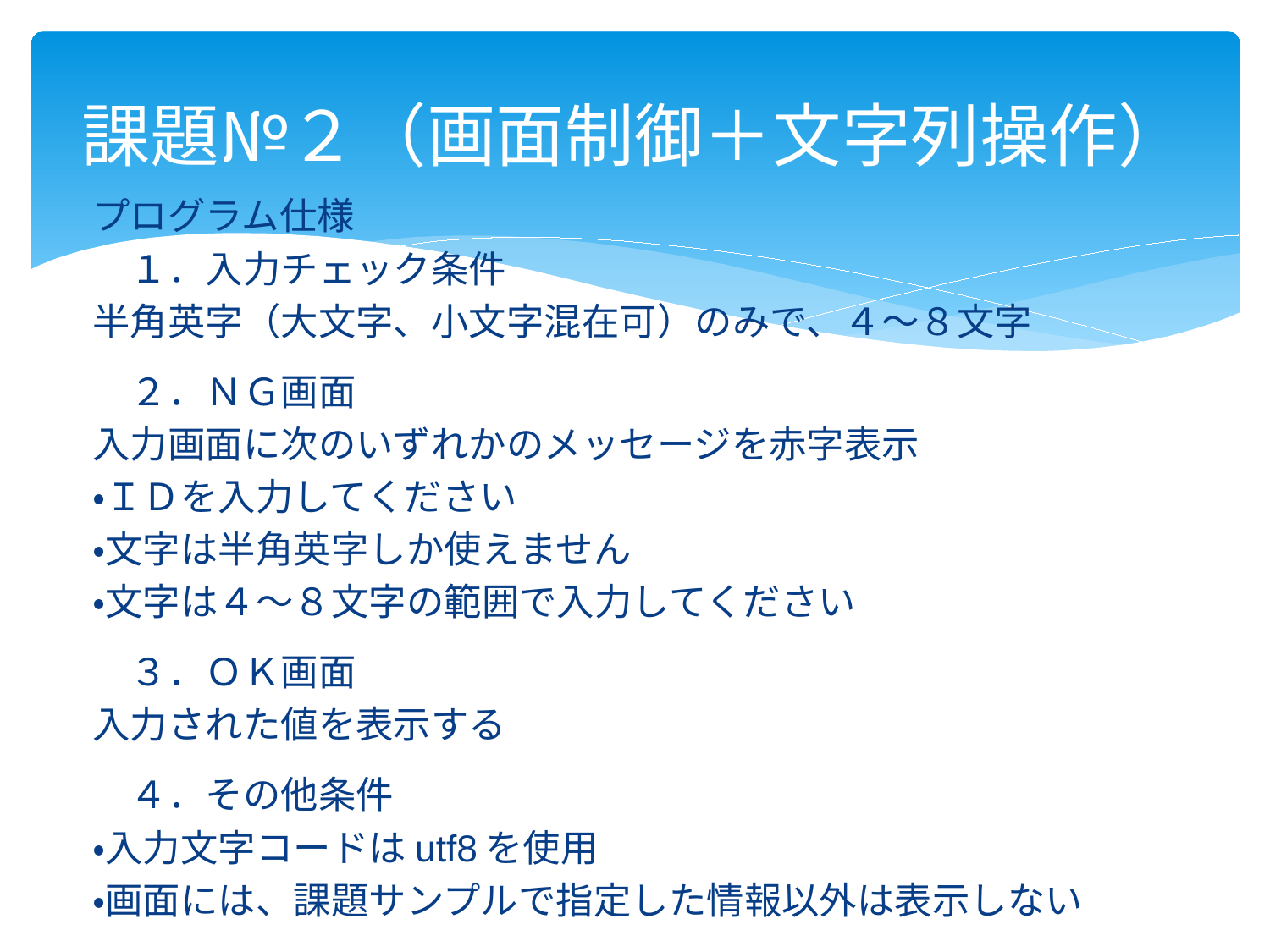

# 課題№２（画面制御＋文字列操作）
プログラム仕様
　１．入力チェック条件
	半角英字（大文字、小文字混在可）のみで、４～８文字

　２．ＮＧ画面
	入力画面に次のいずれかのメッセージを赤字表示
	・ＩＤを入力してください
	・文字は半角英字しか使えません
	・文字は４～８文字の範囲で入力してください

　３．ＯＫ画面
	入力された値を表示する

　４．その他条件
	・入力文字コードはutf8を使用
	・画面には、課題サンプルで指定した情報以外は表示しない